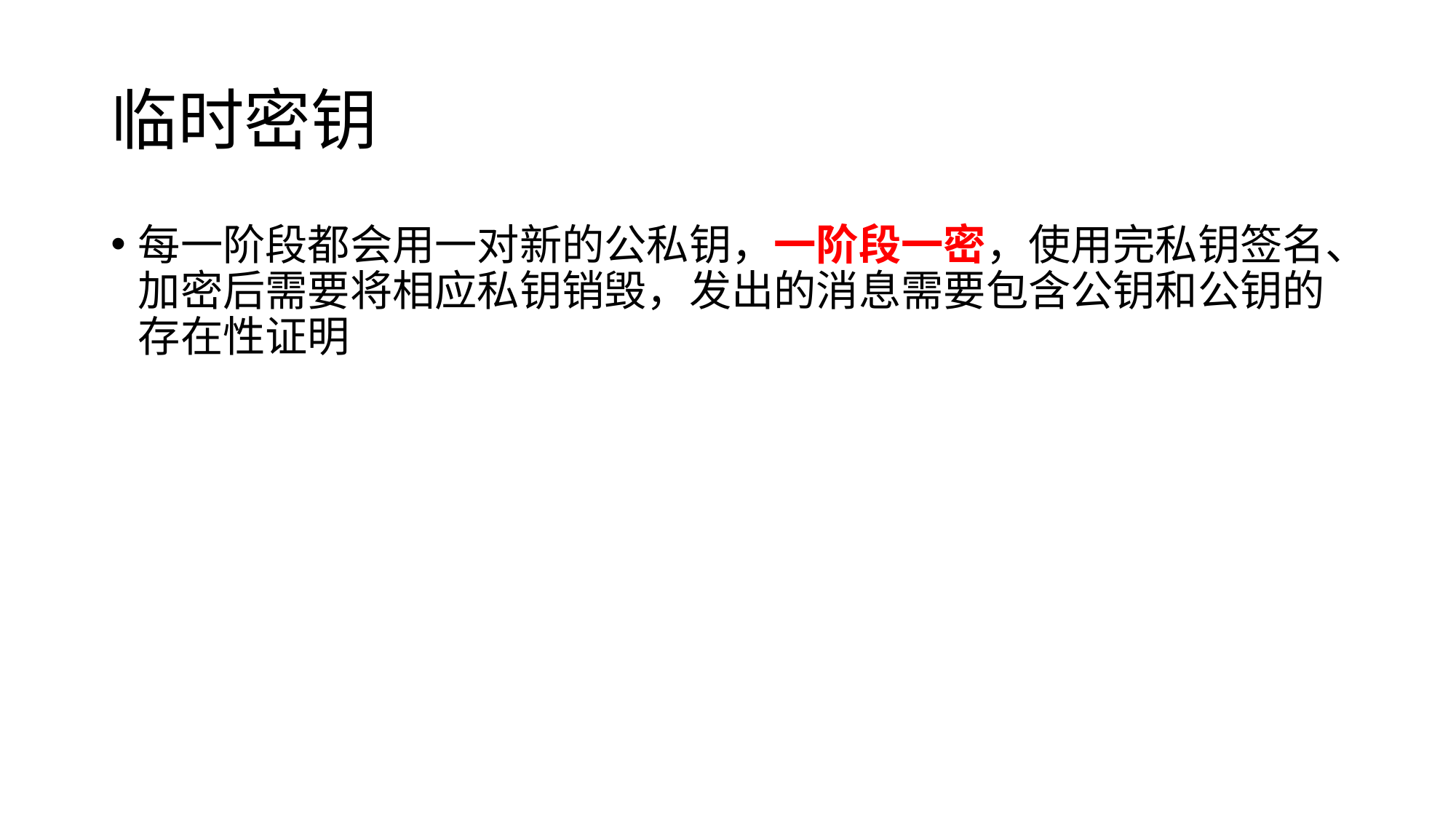

# 临时密钥
每一阶段都会用一对新的公私钥，一阶段一密，使用完私钥签名、加密后需要将相应私钥销毁，发出的消息需要包含公钥和公钥的存在性证明